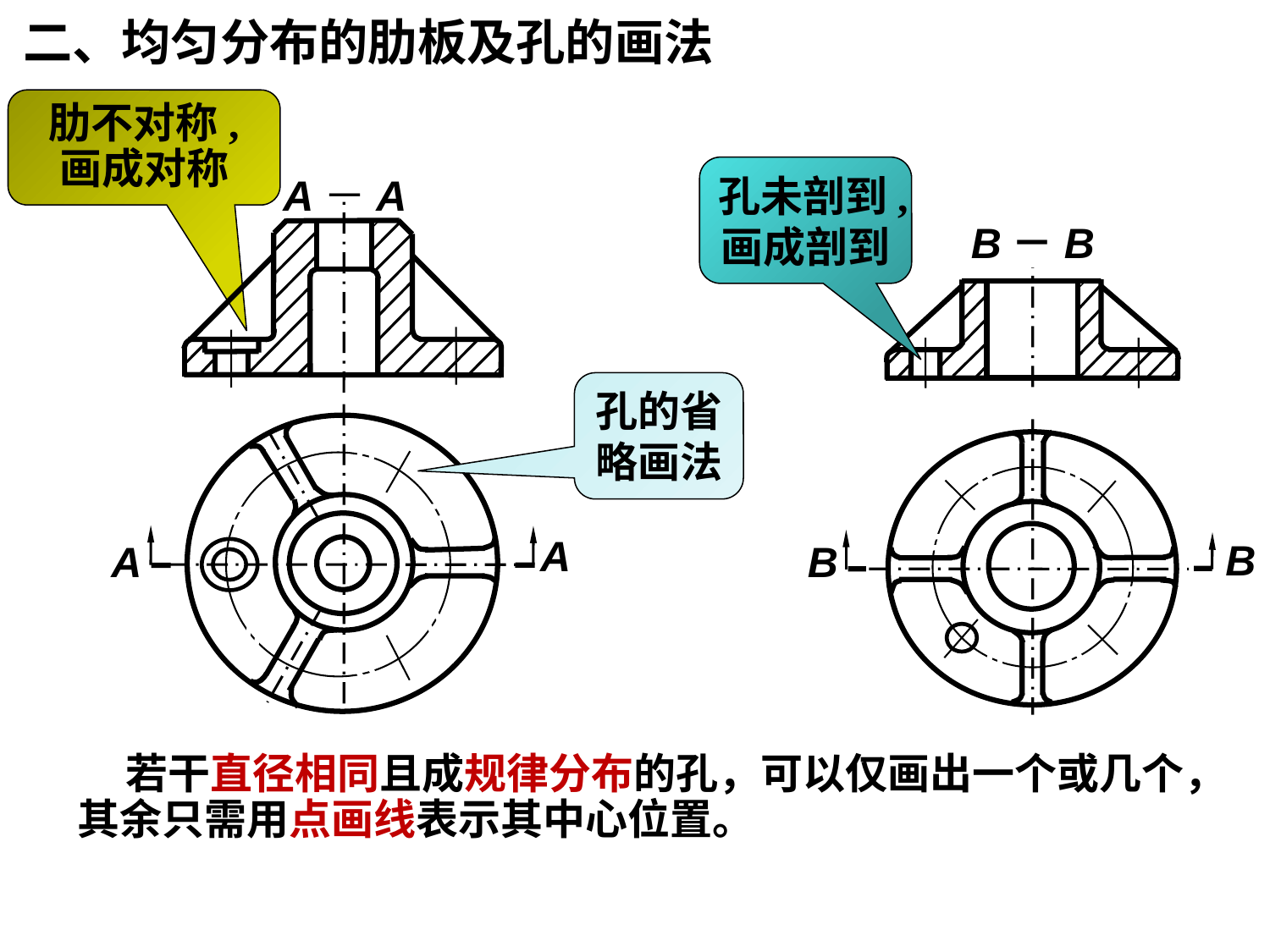

二、均匀分布的肋板及孔的画法
肋不对称,
画成对称
孔未剖到,画成剖到
A－A

B－B

孔的省略画法

A

A

B
B

    若干直径相同且成规律分布的孔，可以仅画出一个或几个，其余只需用点画线表示其中心位置。